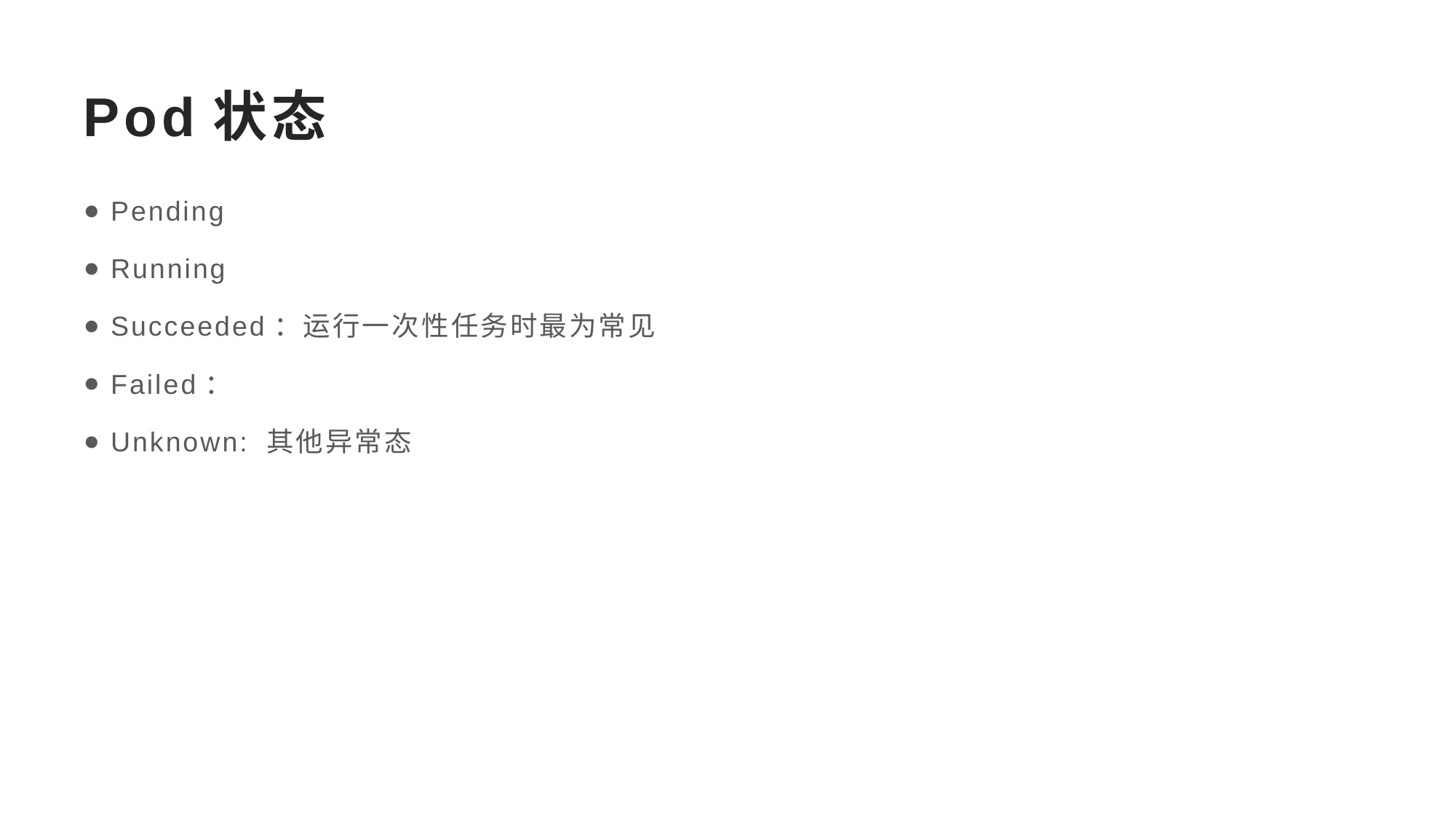

# Pod状态
Pending
Running
Succeeded：运行一次性任务时最为常见
Failed：
Unknown: 其他异常态